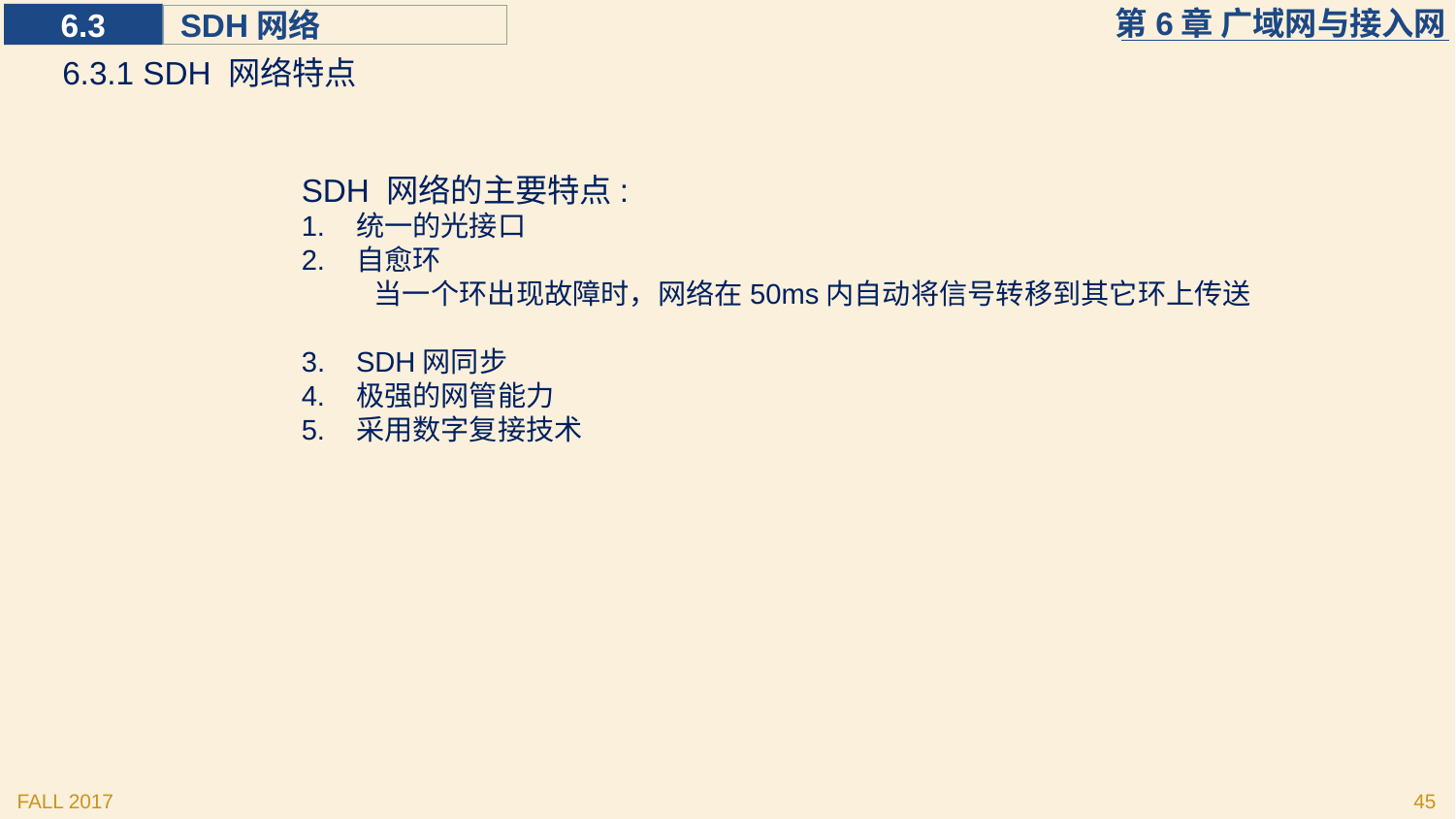

6.3.1 SDH 网络特点
SDH 网络的主要特点:
统一的光接口
自愈环
当一个环出现故障时，网络在50ms内自动将信号转移到其它环上传送

SDH网同步
极强的网管能力
采用数字复接技术